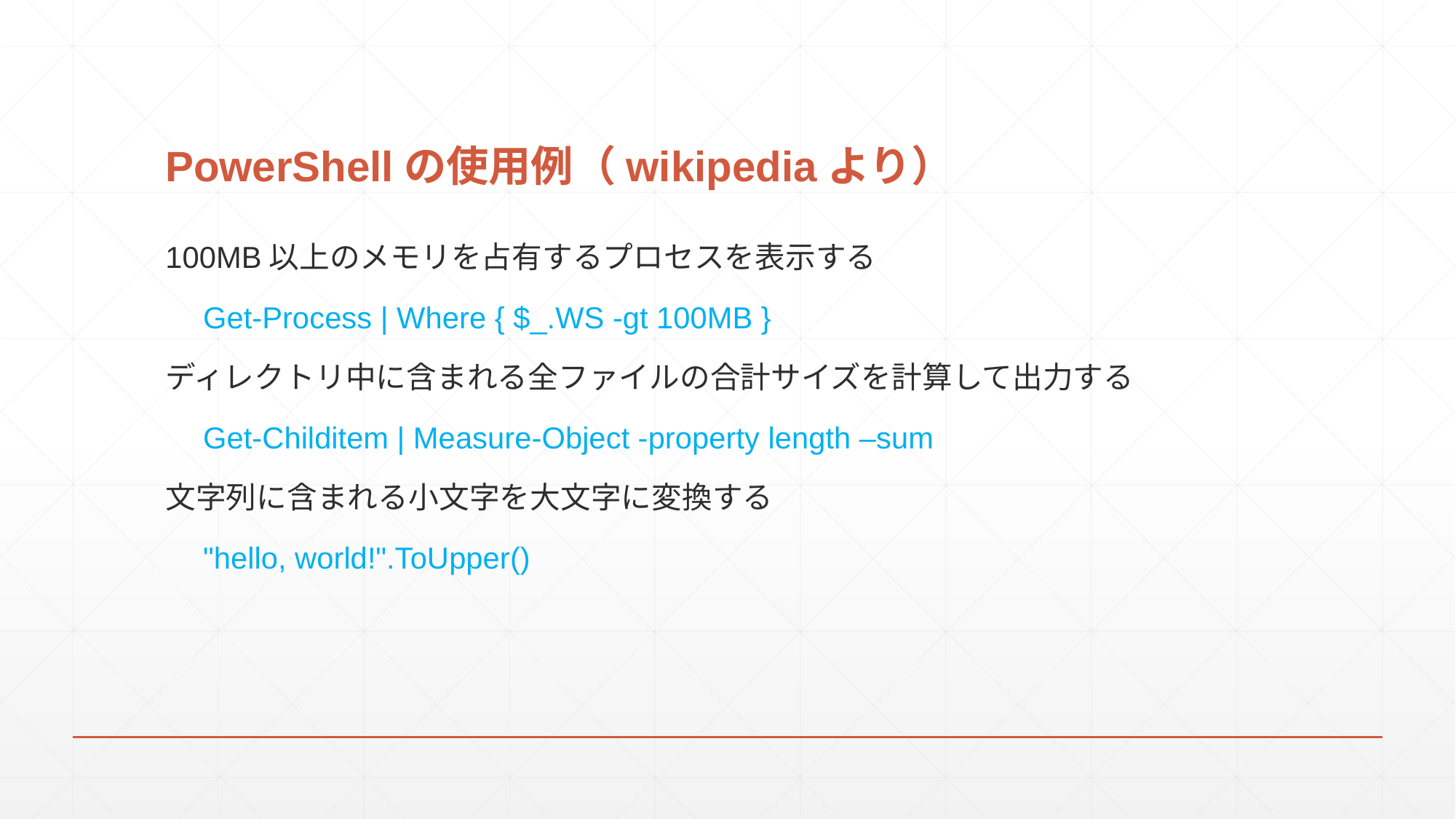

# PowerShellの使用例（wikipediaより）
100MB以上のメモリを占有するプロセスを表示する
　Get-Process | Where { $_.WS -gt 100MB }
ディレクトリ中に含まれる全ファイルの合計サイズを計算して出力する
　Get-Childitem | Measure-Object -property length –sum
文字列に含まれる小文字を大文字に変換する
　"hello, world!".ToUpper()